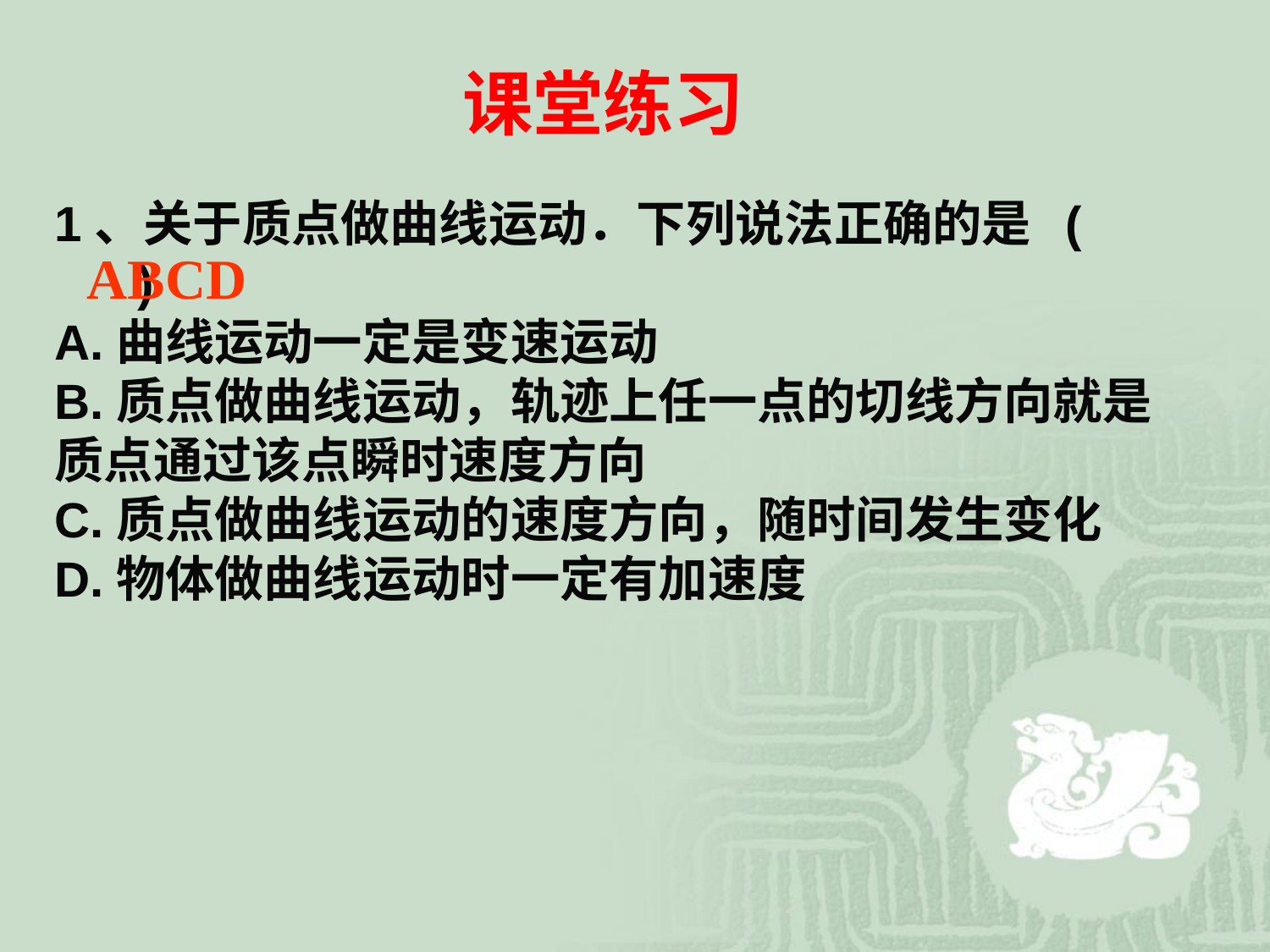

课堂练习
1、关于质点做曲线运动．下列说法正确的是  (               )
A.曲线运动一定是变速运动
B.质点做曲线运动，轨迹上任一点的切线方向就是
质点通过该点瞬时速度方向
C.质点做曲线运动的速度方向，随时间发生变化
D.物体做曲线运动时一定有加速度
ABCD